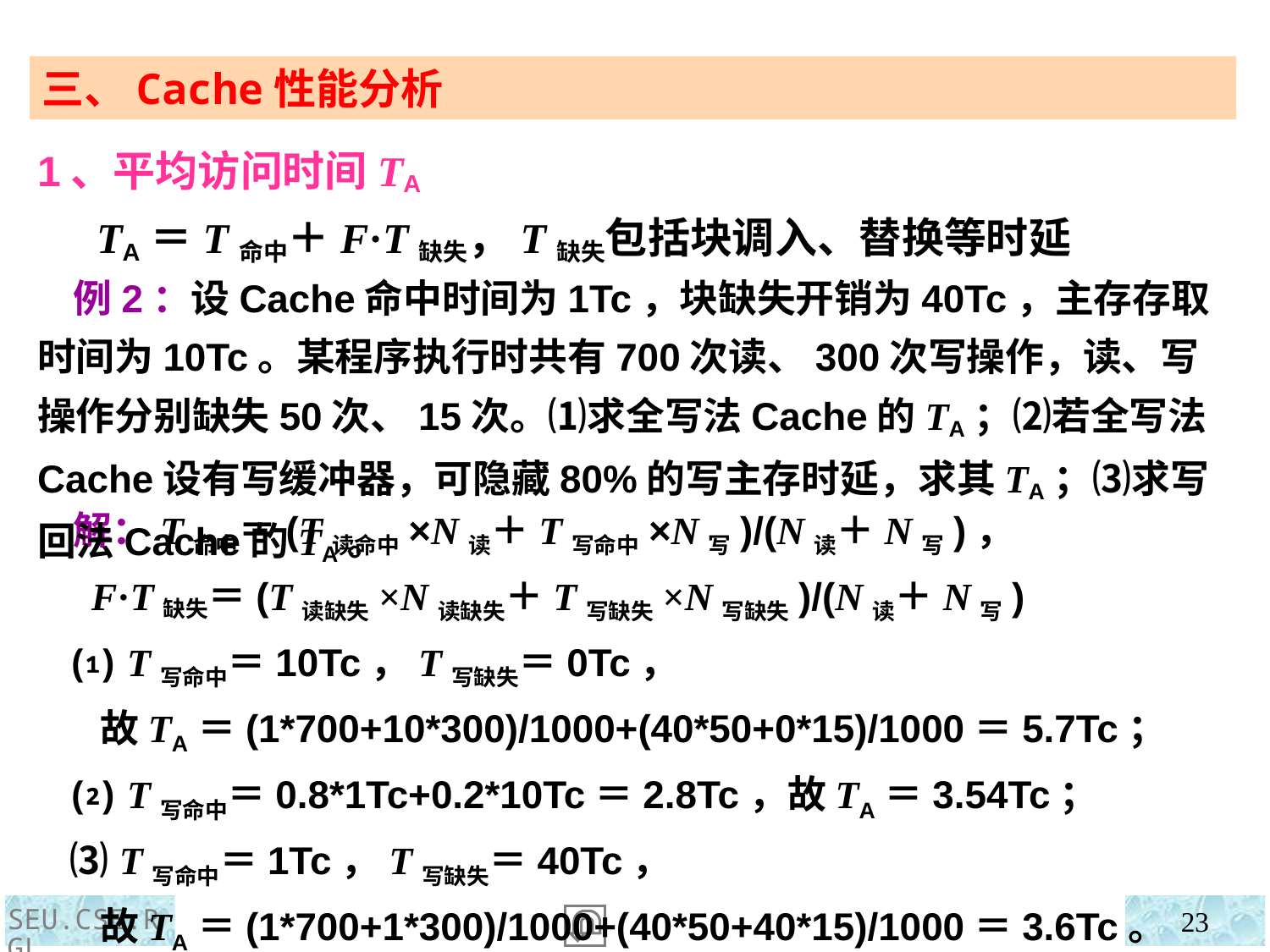

三、Cache性能分析
1、平均访问时间TA
     TA＝T命中＋F·T缺失，T缺失包括块调入、替换等时延
   例2：设Cache命中时间为1Tc，块缺失开销为40Tc，主存存取时间为10Tc。某程序执行时共有700次读、300次写操作，读、写操作分别缺失50次、15次。⑴求全写法Cache的TA；⑵若全写法Cache设有写缓冲器，可隐藏80%的写主存时延，求其TA；⑶求写回法Cache的TA。
   解：T命中＝(T读命中×N读＋T写命中×N写)/(N读＋N写)，
     F·T缺失＝(T读缺失×N读缺失＋T写缺失×N写缺失)/(N读＋N写)
   ⑴ T写命中＝10Tc，T写缺失＝0Tc，
      故TA＝(1*700+10*300)/1000+(40*50+0*15)/1000＝5.7Tc；
   ⑵ T写命中＝0.8*1Tc+0.2*10Tc＝2.8Tc，故TA＝3.54Tc；
   ⑶ T写命中＝1Tc，T写缺失＝40Tc，
      故TA＝(1*700+1*300)/1000+(40*50+40*15)/1000＝3.6Tc。
SEU.CSE.RGL
23